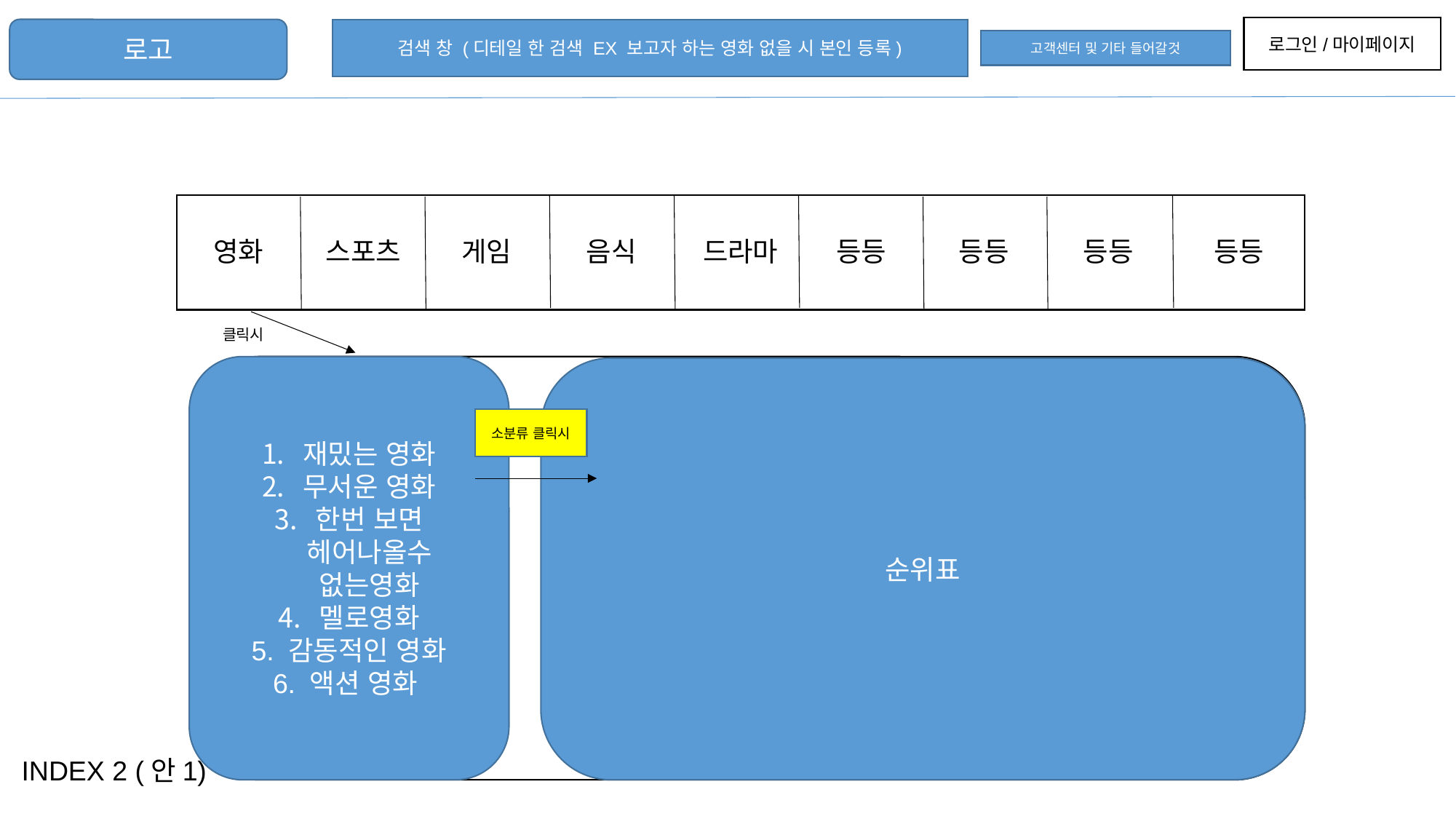

로그인/마이페이지
로고
검색 창 (디테일 한 검색 EX 보고자 하는 영화 없을 시 본인 등록)
고객센터 및 기타 들어갈것

영화
스포츠
게임
음식
드라마
등등
등등
등등
등등
클릭시

재밌는 영화
무서운 영화
한번 보면 헤어나올수 없는영화
멜로영화
5. 감동적인 영화
6. 액션 영화
순위표
소분류 클릭시
INDEX 2 (안1)